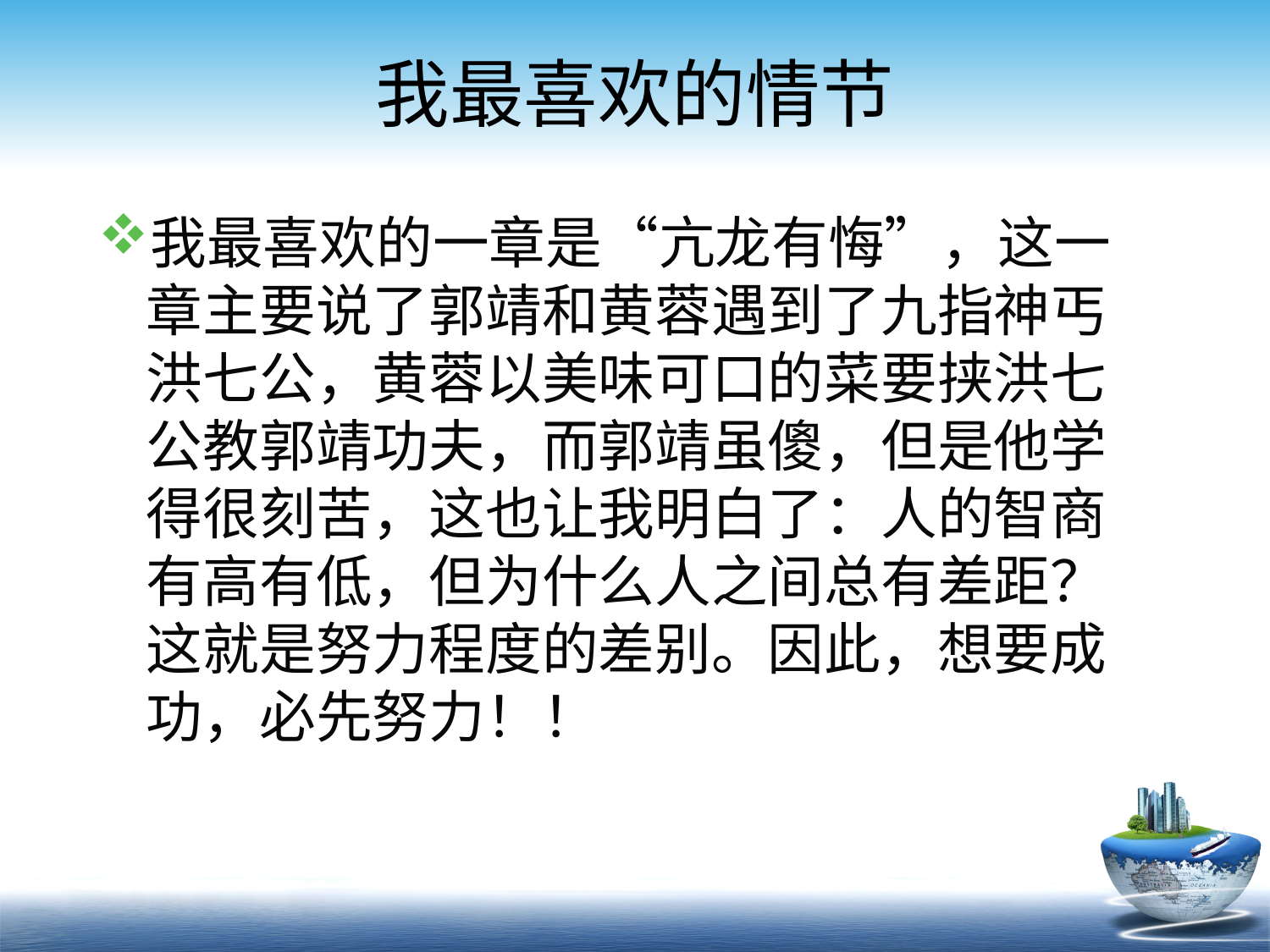

# 我最喜欢的情节
我最喜欢的一章是“亢龙有悔”，这一章主要说了郭靖和黄蓉遇到了九指神丐洪七公，黄蓉以美味可口的菜要挟洪七公教郭靖功夫，而郭靖虽傻，但是他学得很刻苦，这也让我明白了：人的智商有高有低，但为什么人之间总有差距？这就是努力程度的差别。因此，想要成功，必先努力！！